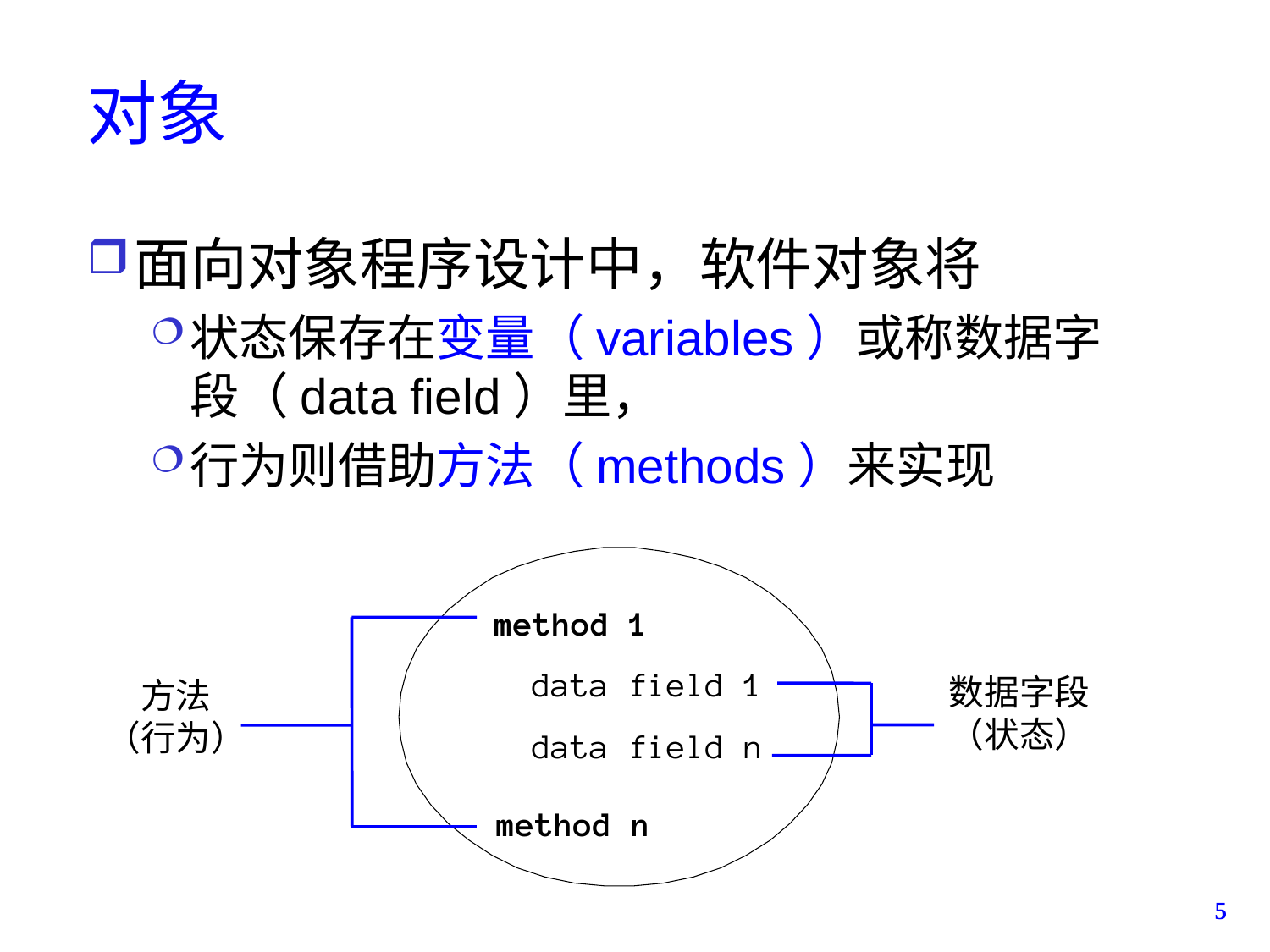

# 对象
面向对象程序设计中，软件对象将
状态保存在变量（variables）或称数据字段（data field）里，
行为则借助方法（methods）来实现

method 1

data field 1
数据字段
（状态）
方法
（行为）

data field n

method n

5